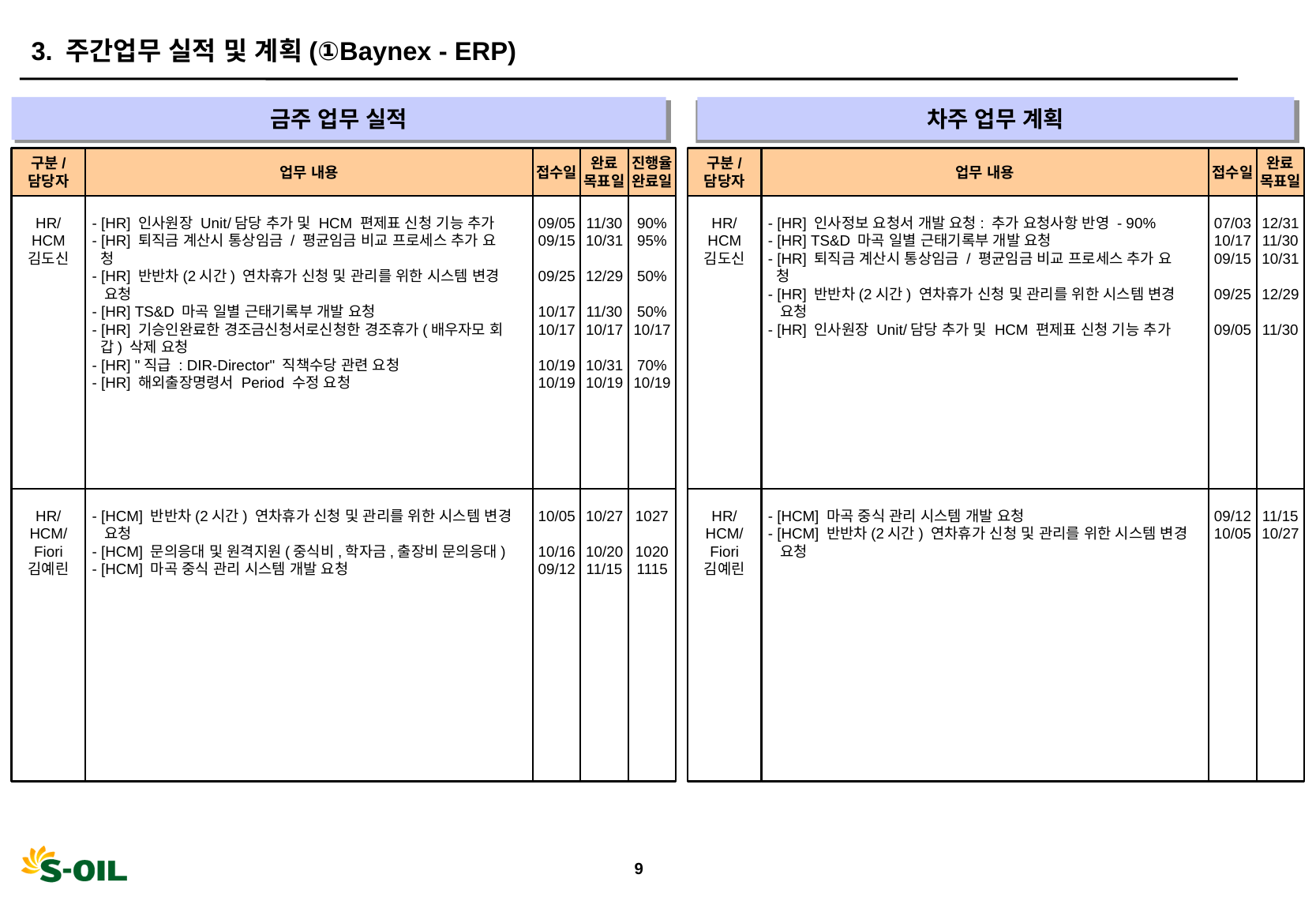

3. 주간업무 실적 및 계획(①Baynex - ERP)
금주 업무 실적
차주 업무 계획
" "
" "
구분/
담당자
업무 내용
접수일
완료
목표일
진행율
완료일
구분/
담당자
업무 내용
접수일
완료
목표일
HR/
HCM
김도신

- [HR] 인사원장 Unit/담당 추가 및 HCM 편제표 신청 기능 추가
- [HR] 퇴직금 계산시 통상임금 / 평균임금 비교 프로세스 추가 요
  청
- [HR] 반반차(2시간) 연차휴가 신청 및 관리를 위한 시스템 변경
   요청
- [HR] TS&D 마곡 일별 근태기록부 개발 요청
- [HR] 기승인완료한 경조금신청서로신청한 경조휴가(배우자모 회
  갑) 삭제 요청
- [HR] "직급 : DIR-Director" 직책수당 관련 요청
- [HR] 해외출장명령서 Period 수정 요청
09/05
09/15
09/25
10/17
10/17
10/19
10/19
11/30
10/31
12/29
11/30
10/17
10/31
10/19
90%
95%
50%
50%
10/17
70%
10/19
HR/
HCM
김도신

- [HR] 인사정보 요청서 개발 요청: 추가 요청사항 반영 - 90%
- [HR] TS&D 마곡 일별 근태기록부 개발 요청
- [HR] 퇴직금 계산시 통상임금 / 평균임금 비교 프로세스 추가 요
  청
- [HR] 반반차(2시간) 연차휴가 신청 및 관리를 위한 시스템 변경
   요청
- [HR] 인사원장 Unit/담당 추가 및 HCM 편제표 신청 기능 추가
07/03
10/17
09/15
09/25
09/05
12/31
11/30
10/31
12/29
11/30
HR/
HCM/
Fiori
김예린

- [HCM] 반반차(2시간) 연차휴가 신청 및 관리를 위한 시스템 변경
   요청
- [HCM] 문의응대 및 원격지원(중식비,학자금,출장비 문의응대)
- [HCM] 마곡 중식 관리 시스템 개발 요청
10/05
10/16
09/12
10/27
10/20
11/15
1027
1020
1115
HR/
HCM/
Fiori
김예린

- [HCM] 마곡 중식 관리 시스템 개발 요청
- [HCM] 반반차(2시간) 연차휴가 신청 및 관리를 위한 시스템 변경
   요청
09/12
10/05
11/15
10/27